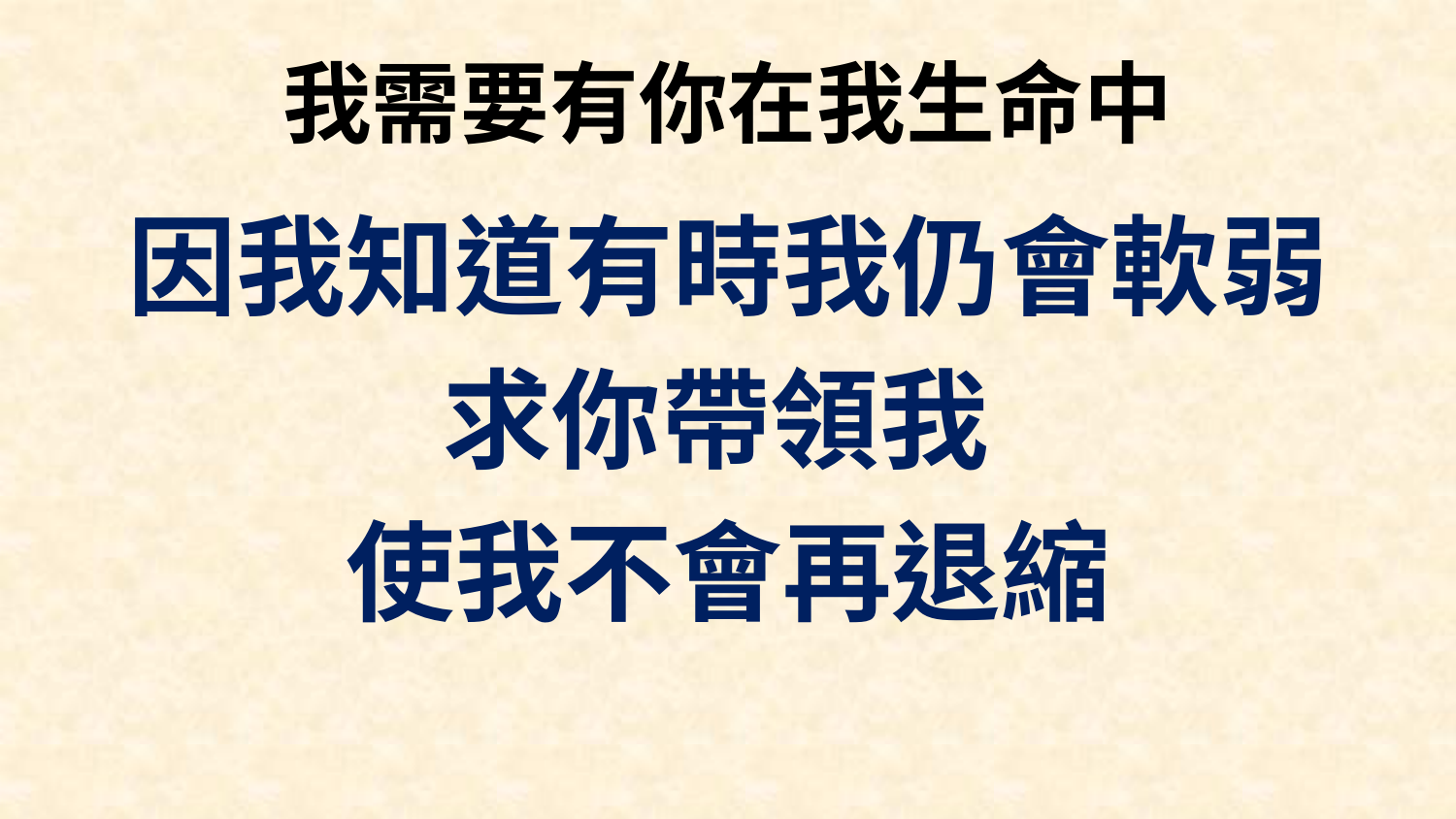

# 我需要有你在我生命中
因我知道有時我仍會軟弱
求你帶領我
使我不會再退縮